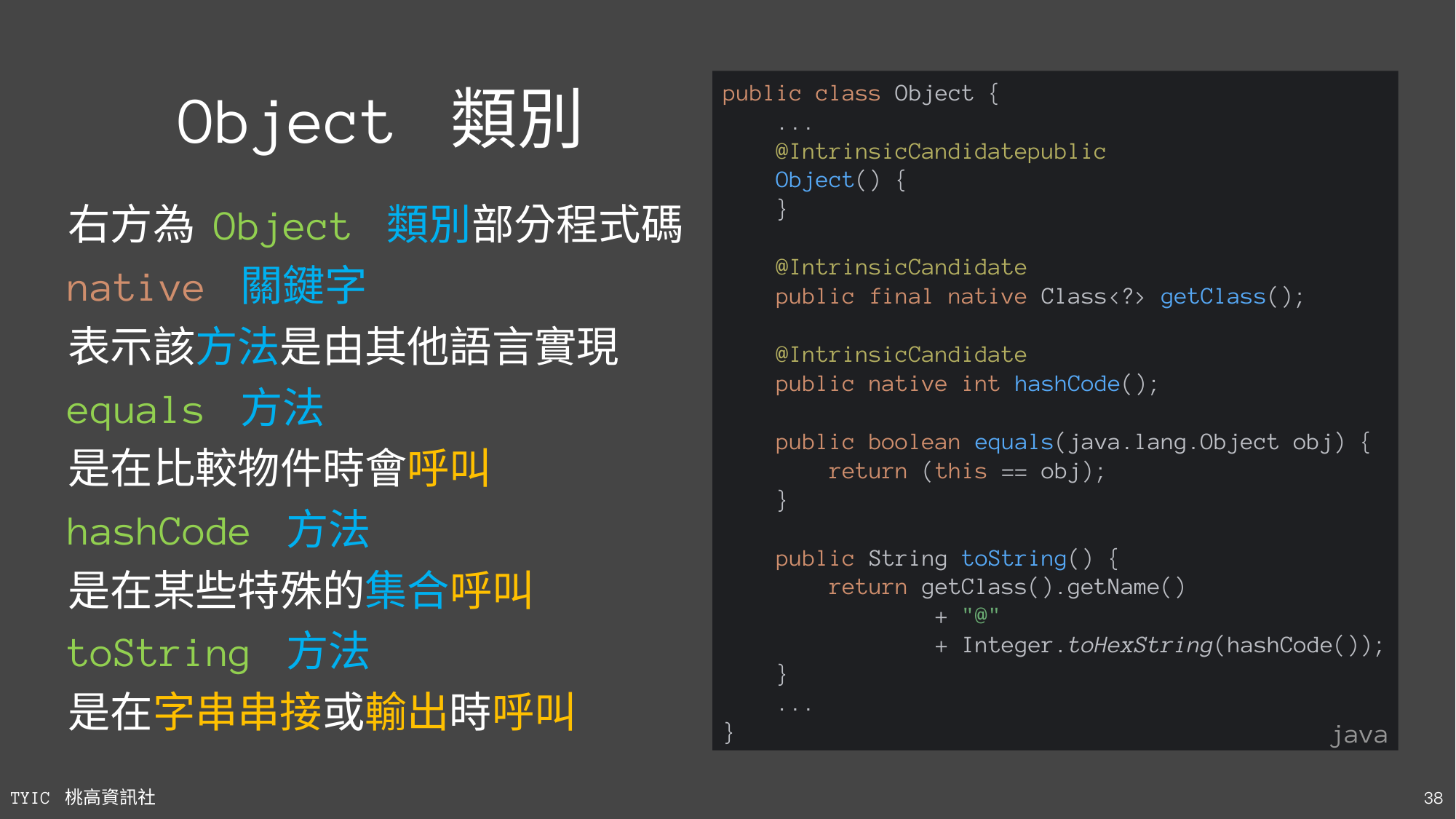

# Object 類別
public class Object {
    ...
    @IntrinsicCandidatepublic
    Object() {
    }
    @IntrinsicCandidate
    public final native Class<?> getClass();
    @IntrinsicCandidate
    public native int hashCode();
    public boolean equals(java.lang.Object obj) {
        return (this == obj);
    }
    public String toString() {
        return getClass().getName()
                + "@"
                + Integer.toHexString(hashCode());
    }
    ...
}
java
右方為 Object 類別部分程式碼
native 關鍵字
表示該方法是由其他語言實現
equals 方法
是在比較物件時會呼叫
hashCode 方法
是在某些特殊的集合呼叫
toString 方法
是在字串串接或輸出時呼叫